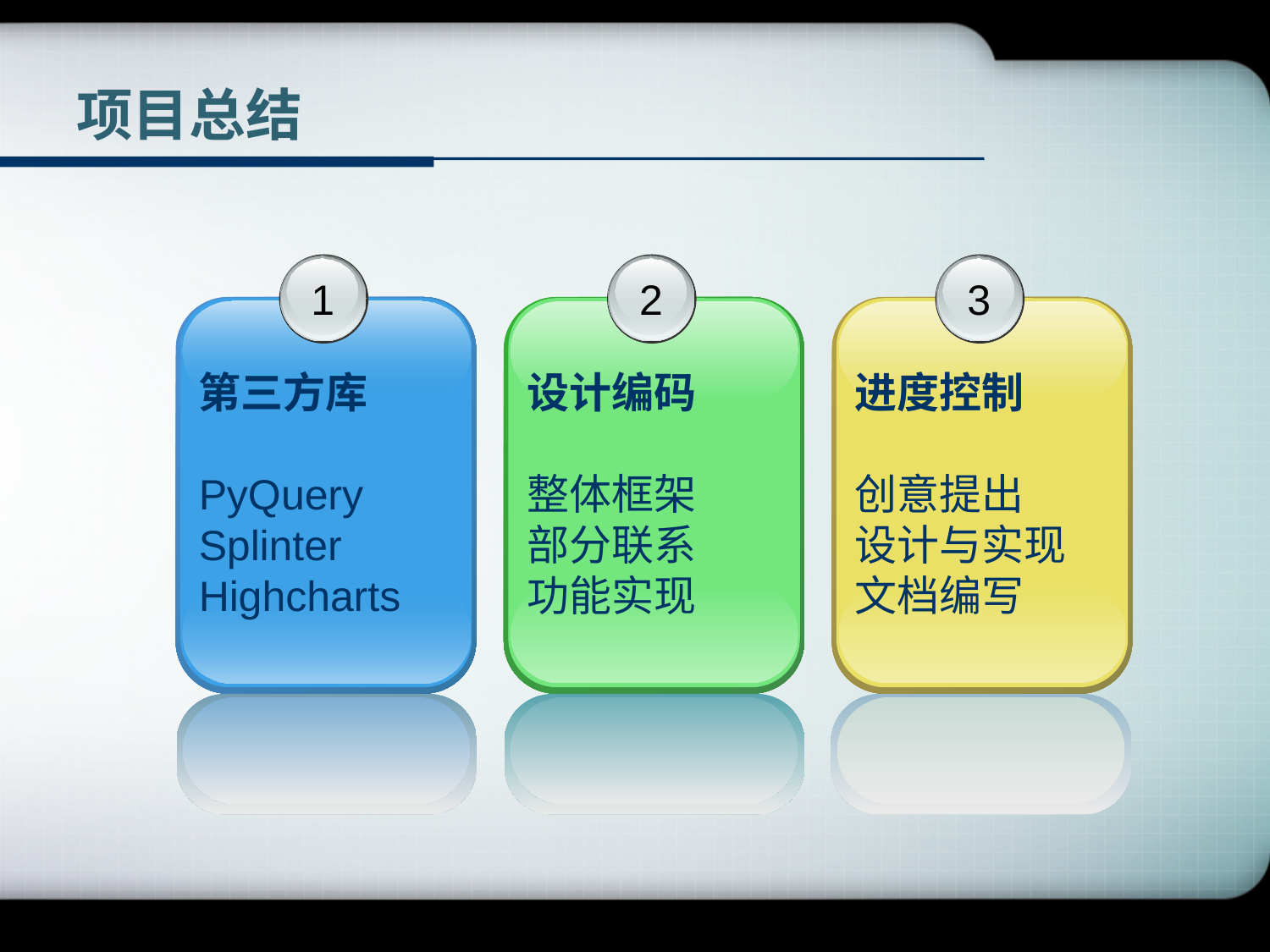

# 项目总结

1

第三方库

PyQuery
Splinter
Highcharts

2

设计编码

整体框架
部分联系
功能实现

3

进度控制

创意提出
设计与实现
文档编写